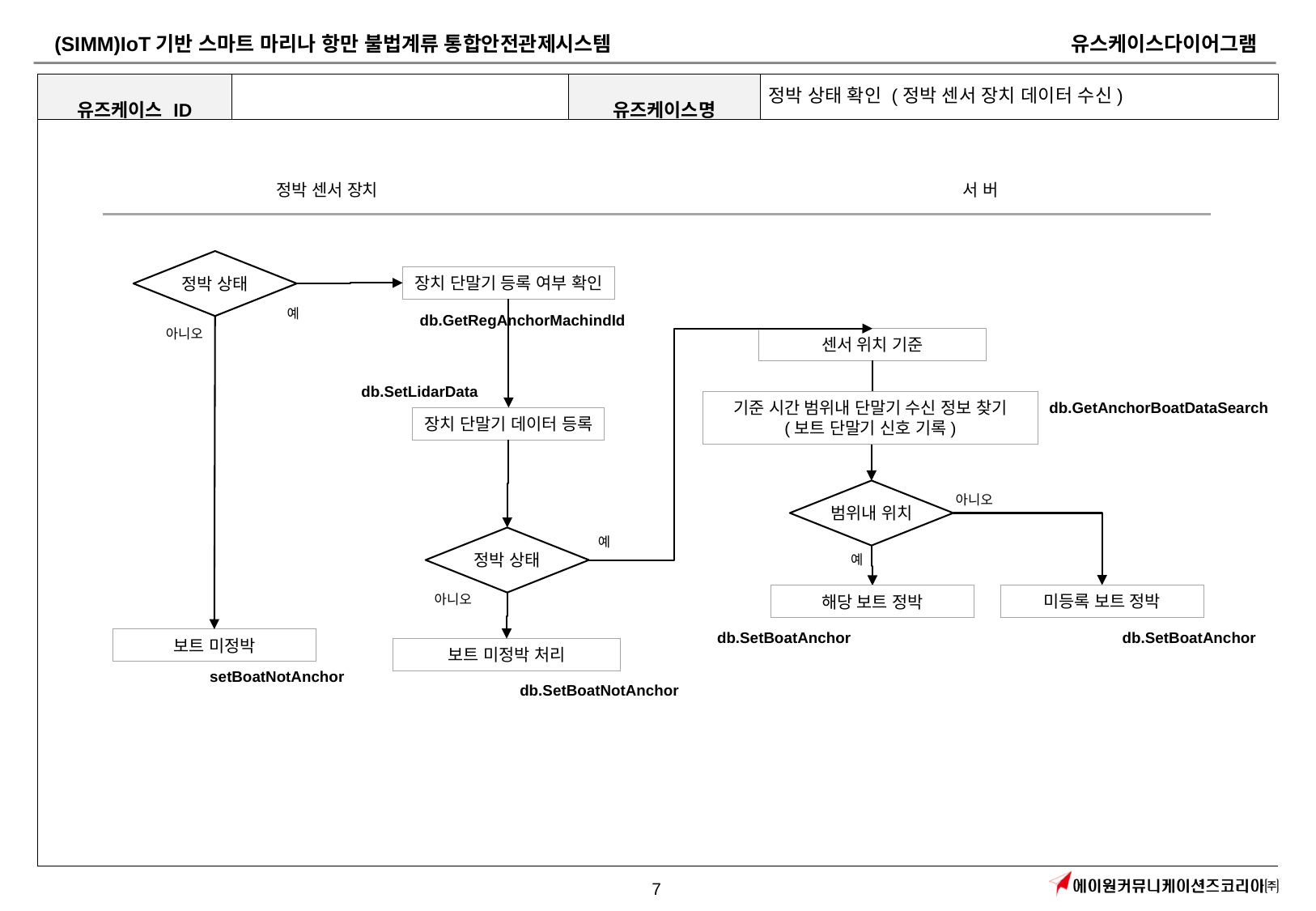

#
정박 상태 확인 (정박 센서 장치 데이터 수신)
정박 센서 장치
서 버
정박 상태
장치 단말기 등록 여부 확인
예
db.GetRegAnchorMachindId
아니오
센서 위치 기준
db.SetLidarData
기준 시간 범위내 단말기 수신 정보 찾기
(보트 단말기 신호 기록)
db.GetAnchorBoatDataSearch
장치 단말기 데이터 등록
범위내 위치
아니오
예
정박 상태
예
아니오
미등록 보트 정박
해당 보트 정박
db.SetBoatAnchor
db.SetBoatAnchor
보트 미정박
보트 미정박 처리
setBoatNotAnchor
db.SetBoatNotAnchor